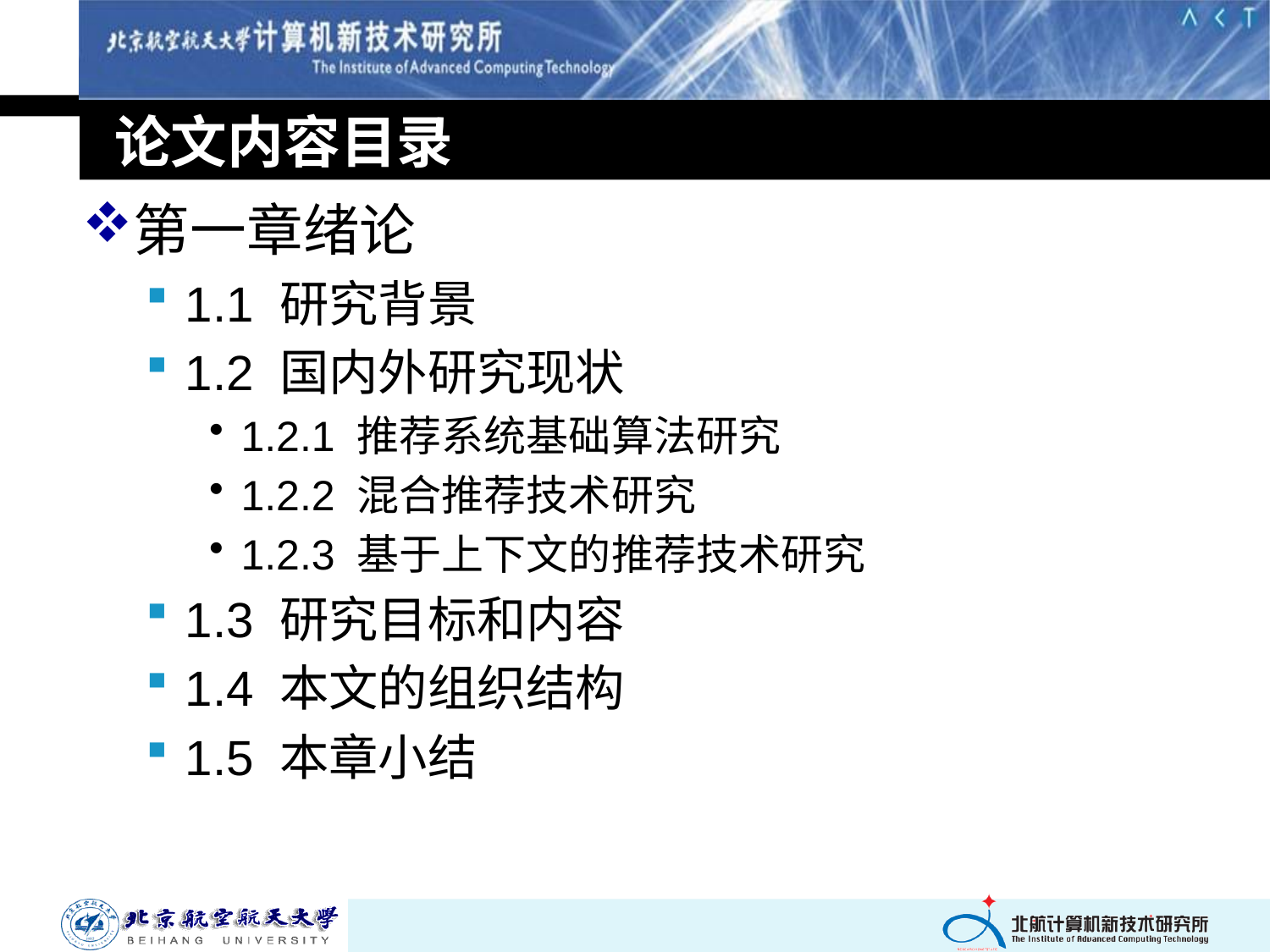

# 论文内容目录
第一章绪论
1.1 研究背景
1.2 国内外研究现状
1.2.1 推荐系统基础算法研究
1.2.2 混合推荐技术研究
1.2.3 基于上下文的推荐技术研究
1.3 研究目标和内容
1.4 本文的组织结构
1.5 本章小结